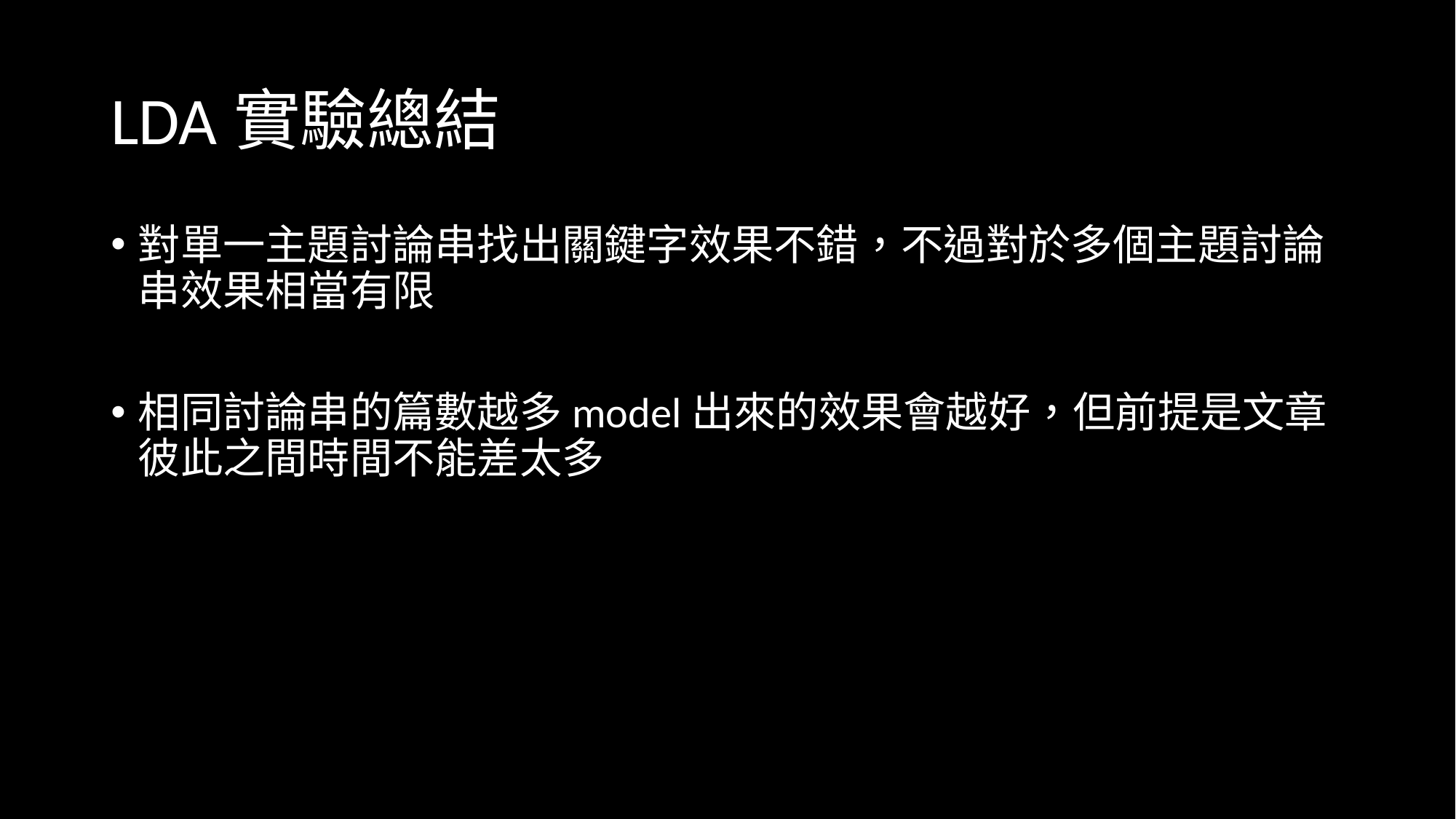

# LDA實驗總結
對單一主題討論串找出關鍵字效果不錯，不過對於多個主題討論串效果相當有限

相同討論串的篇數越多model出來的效果會越好，但前提是文章彼此之間時間不能差太多